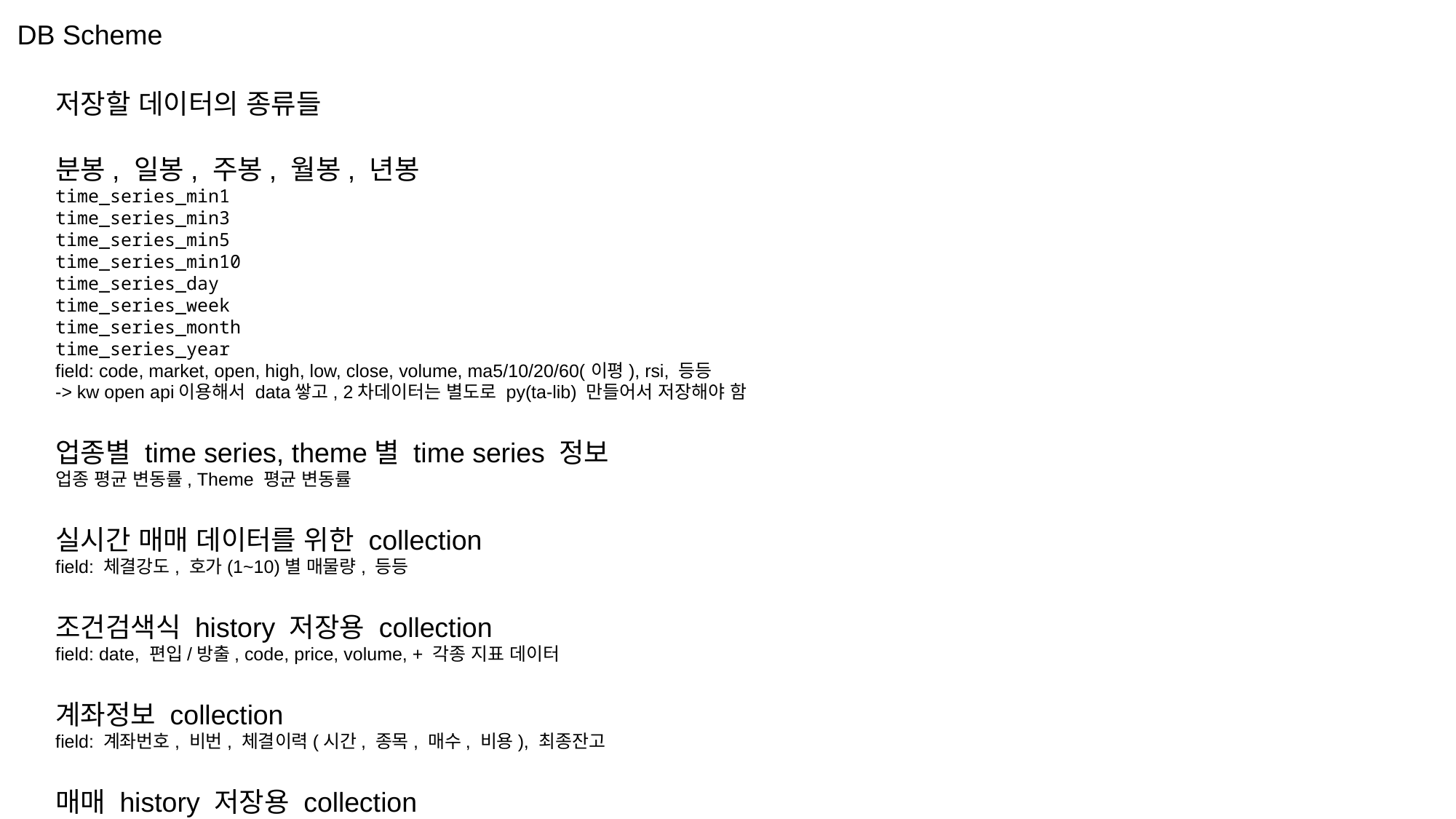

DB Scheme
저장할 데이터의 종류들

분봉, 일봉, 주봉, 월봉, 년봉
time_series_min1
time_series_min3
time_series_min5
time_series_min10
time_series_day
time_series_week
time_series_month
time_series_year
field: code, market, open, high, low, close, volume, ma5/10/20/60(이평), rsi, 등등
-> kw open api이용해서 data쌓고, 2차데이터는 별도로 py(ta-lib) 만들어서 저장해야 함

업종별 time series, theme별 time series 정보
업종 평균 변동률, Theme 평균 변동률

실시간 매매 데이터를 위한 collection
field: 체결강도, 호가(1~10)별 매물량, 등등

조건검색식 history 저장용 collection
field: date, 편입/방출, code, price, volume, + 각종 지표 데이터

계좌정보 collection
field: 계좌번호, 비번, 체결이력(시간, 종목, 매수, 비용), 최종잔고

매매 history 저장용 collection

종목 분류를 위한 정적 데이터 -> stock_info
stock_info : code, name, theme, work_category, size, (kospi/kosdaq),  (실시간으로 변하지 않는 data를 저장한다)